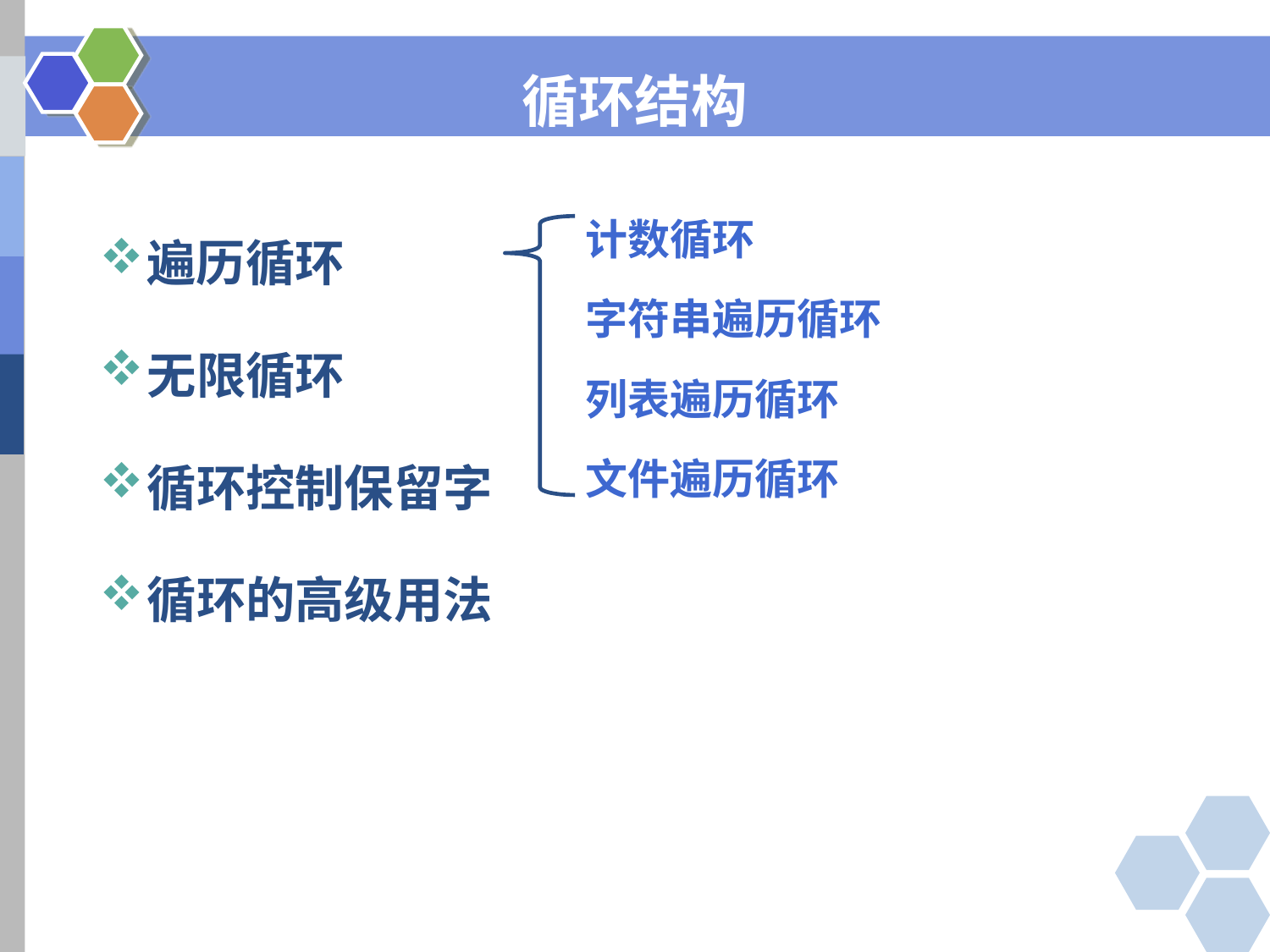

循环结构
计数循环

遍历循环
字符串遍历循环
无限循环
列表遍历循环
文件遍历循环
循环控制保留字
循环的高级用法